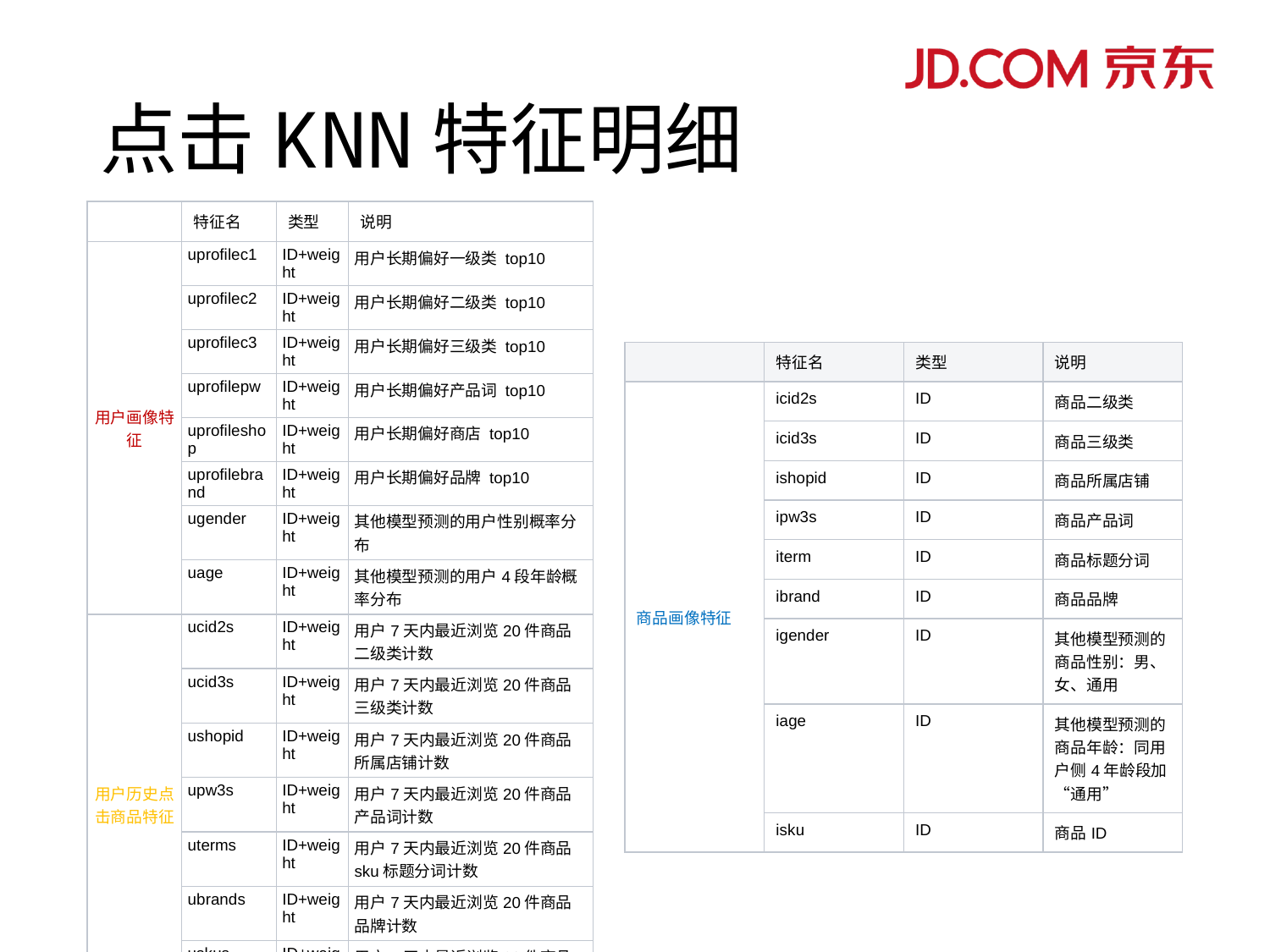

# 点击KNN特征明细
|  | 特征名 | 类型 | 说明 |
| --- | --- | --- | --- |
| 用户画像特征 | uprofilec1 | ID+weight | 用户长期偏好一级类 top10 |
|  | uprofilec2 | ID+weight | 用户长期偏好二级类 top10 |
|  | uprofilec3 | ID+weight | 用户长期偏好三级类 top10 |
|  | uprofilepw | ID+weight | 用户长期偏好产品词 top10 |
|  | uprofileshop | ID+weight | 用户长期偏好商店 top10 |
|  | uprofilebrand | ID+weight | 用户长期偏好品牌 top10 |
|  | ugender | ID+weight | 其他模型预测的用户性别概率分布 |
|  | uage | ID+weight | 其他模型预测的用户4段年龄概率分布 |
| 用户历史点击商品特征 | ucid2s | ID+weight | 用户7天内最近浏览20件商品二级类计数 |
|  | ucid3s | ID+weight | 用户7天内最近浏览20件商品三级类计数 |
|  | ushopid | ID+weight | 用户7天内最近浏览20件商品所属店铺计数 |
|  | upw3s | ID+weight | 用户7天内最近浏览20件商品产品词计数 |
|  | uterms | ID+weight | 用户7天内最近浏览20件商品sku标题分词计数 |
|  | ubrands | ID+weight | 用户7天内最近浏览20件商品品牌计数 |
|  | uskus | ID+weight | 用户7天内最近浏览20件商品计数 |
|  | 特征名 | 类型 | 说明 |
| --- | --- | --- | --- |
| 商品画像特征 | icid2s | ID | 商品二级类 |
|  | icid3s | ID | 商品三级类 |
|  | ishopid | ID | 商品所属店铺 |
|  | ipw3s | ID | 商品产品词 |
|  | iterm | ID | 商品标题分词 |
|  | ibrand | ID | 商品品牌 |
|  | igender | ID | 其他模型预测的商品性别：男、女、通用 |
|  | iage | ID | 其他模型预测的商品年龄：同用户侧4年龄段加“通用” |
|  | isku | ID | 商品ID |